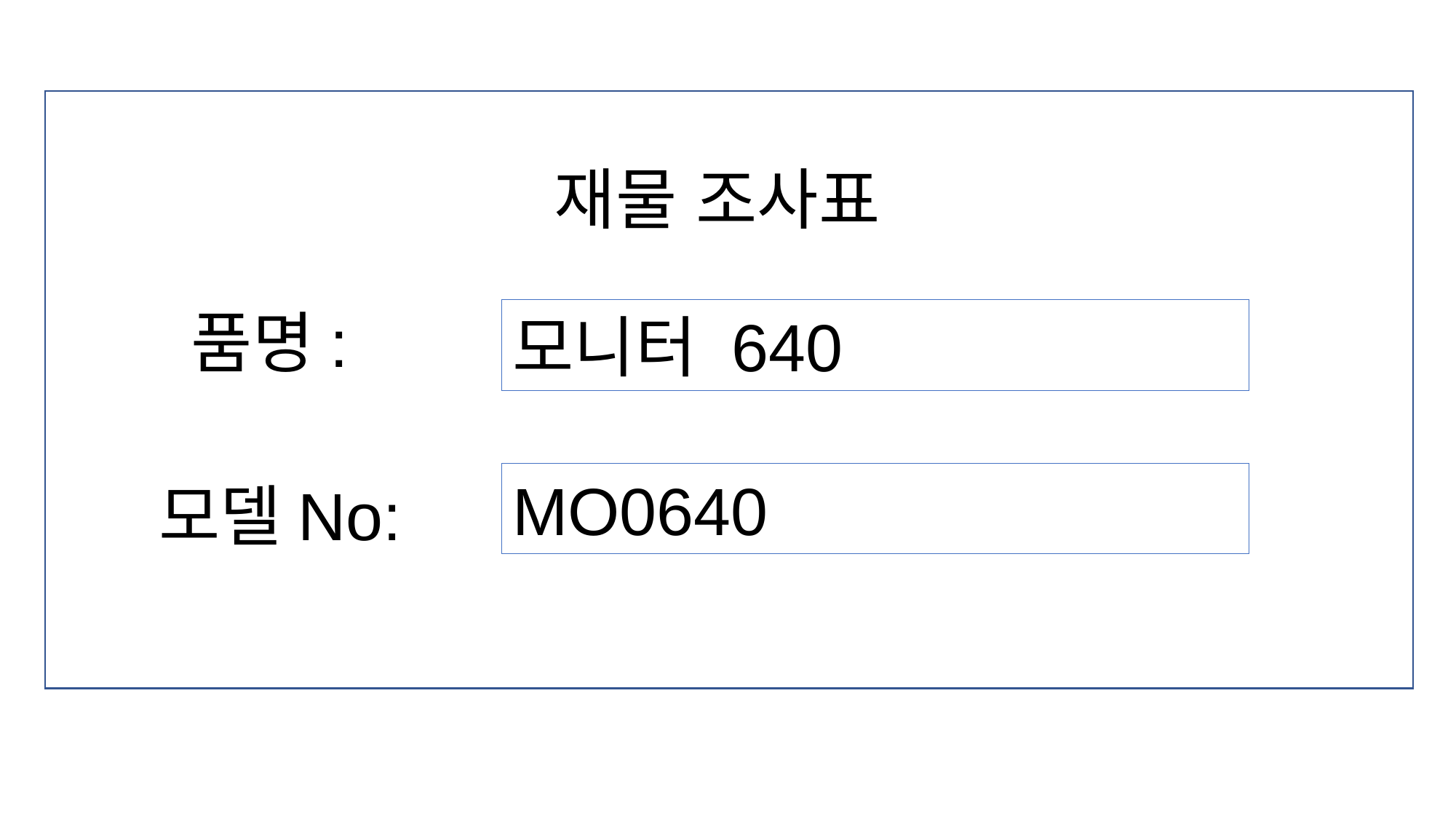

재물 조사표
품명:
모니터 640
MO0640
모델No: